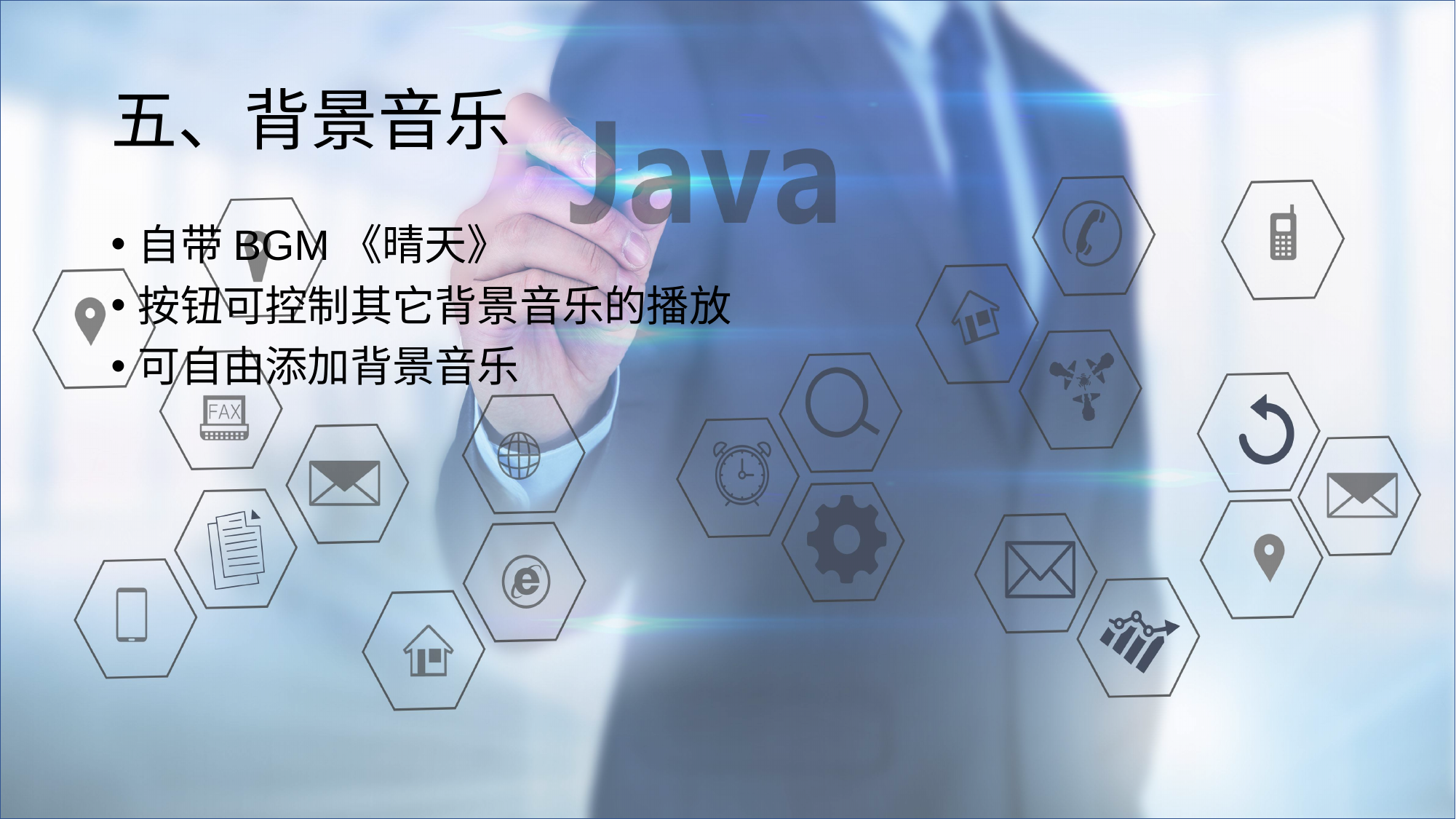

# 五、背景音乐
自带BGM《晴天》
按钮可控制其它背景音乐的播放
可自由添加背景音乐